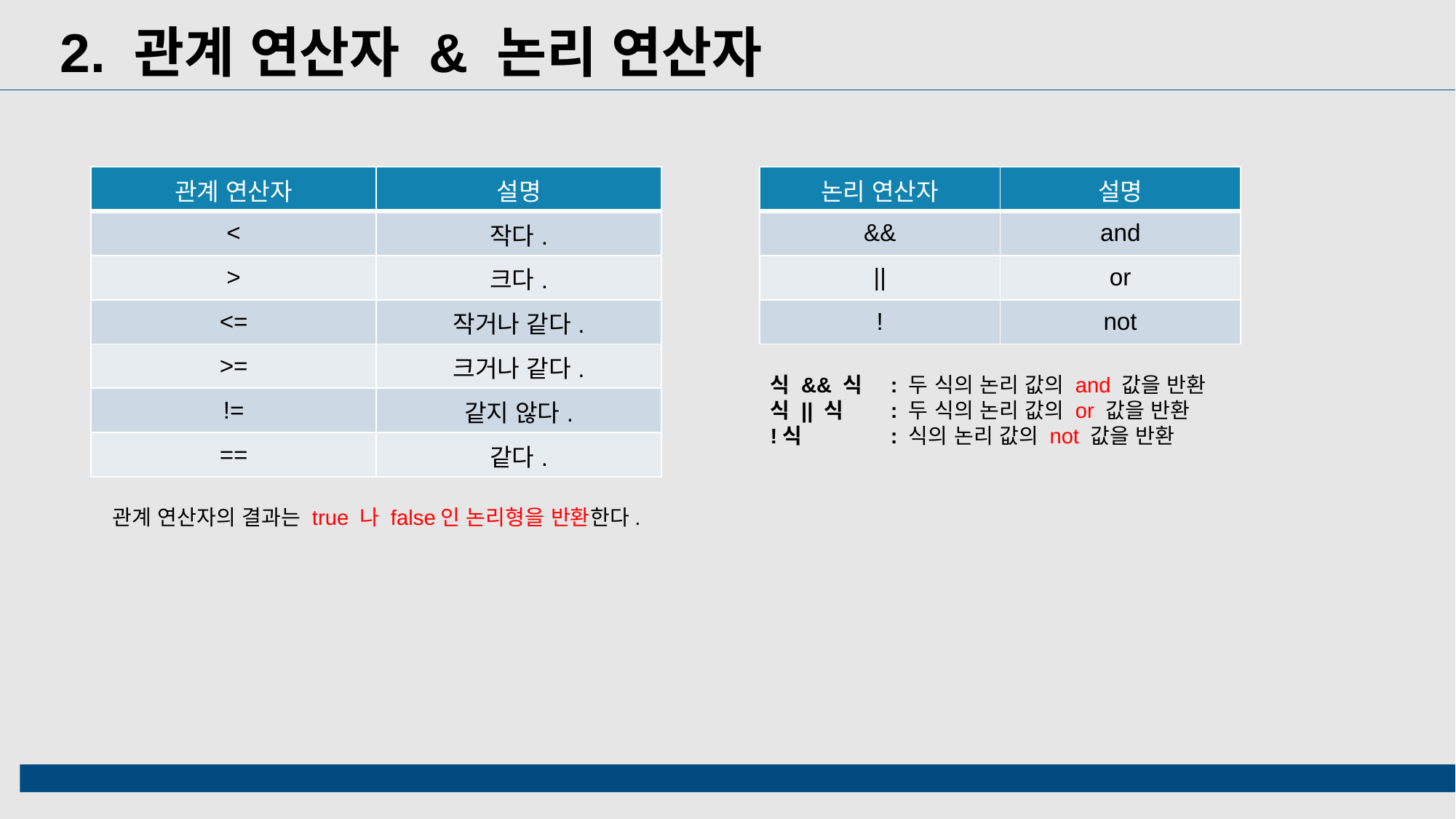

2. 관계 연산자 & 논리 연산자
| 관계 연산자 | 설명 |
| --- | --- |
| < | 작다. |
| > | 크다. |
| <= | 작거나 같다. |
| >= | 크거나 같다. |
| != | 같지 않다. |
| == | 같다. |
| 논리 연산자 | 설명 |
| --- | --- |
| && | and |
| || | or |
| ! | not |
식 && 식	 : 두 식의 논리 값의 and 값을 반환
식 || 식	 : 두 식의 논리 값의 or 값을 반환
!식	 : 식의 논리 값의 not 값을 반환
관계 연산자의 결과는 true 나 false인 논리형을 반환한다.

연산의 결과로 true, false로 논리형으로 반환한다.